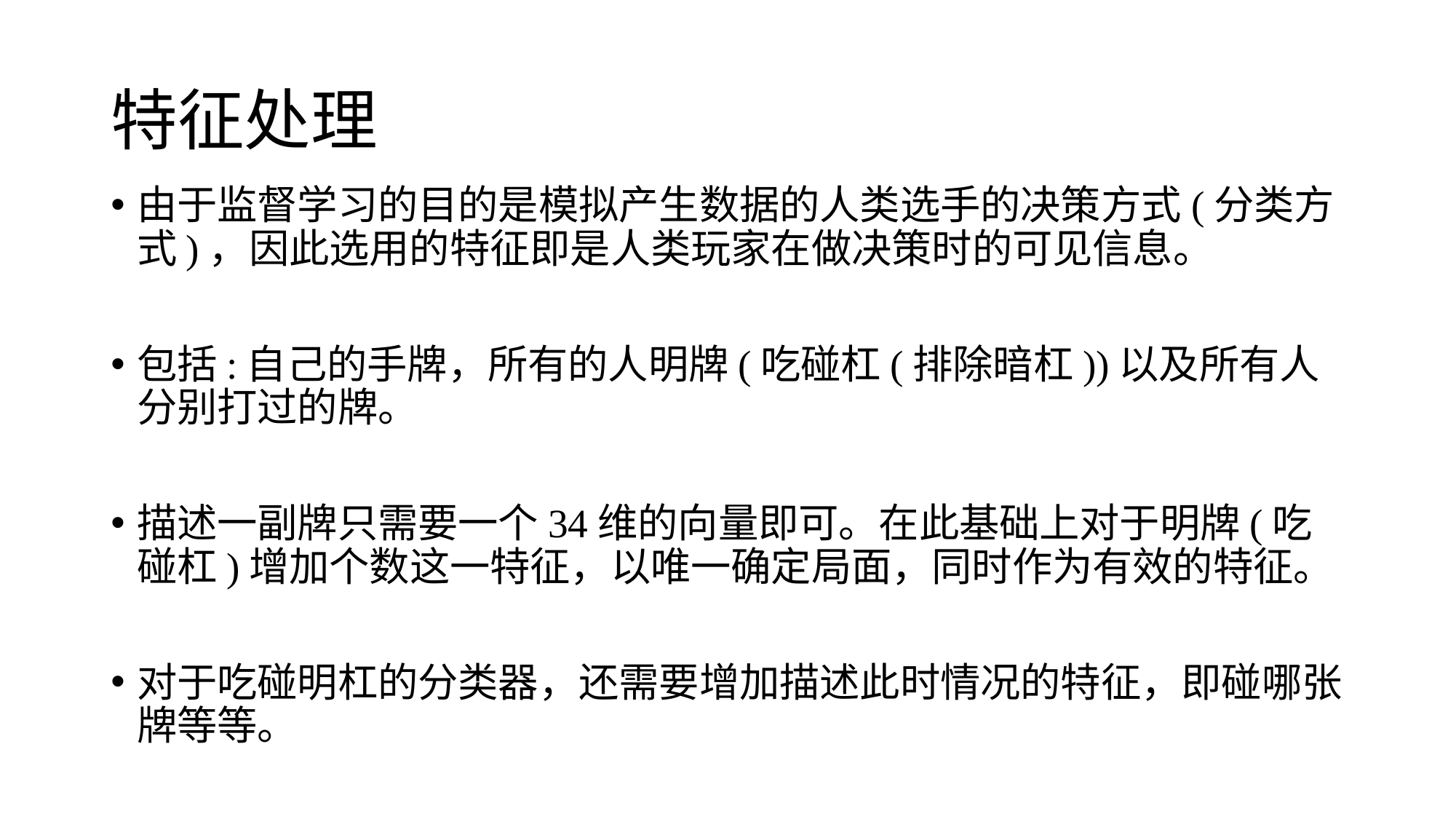

# 特征处理
由于监督学习的目的是模拟产生数据的人类选手的决策方式(分类方式)，因此选用的特征即是人类玩家在做决策时的可见信息。

包括:自己的手牌，所有的人明牌(吃碰杠(排除暗杠))以及所有人分别打过的牌。

描述一副牌只需要一个34维的向量即可。在此基础上对于明牌(吃碰杠)增加个数这一特征，以唯一确定局面，同时作为有效的特征。

对于吃碰明杠的分类器，还需要增加描述此时情况的特征，即碰哪张牌等等。